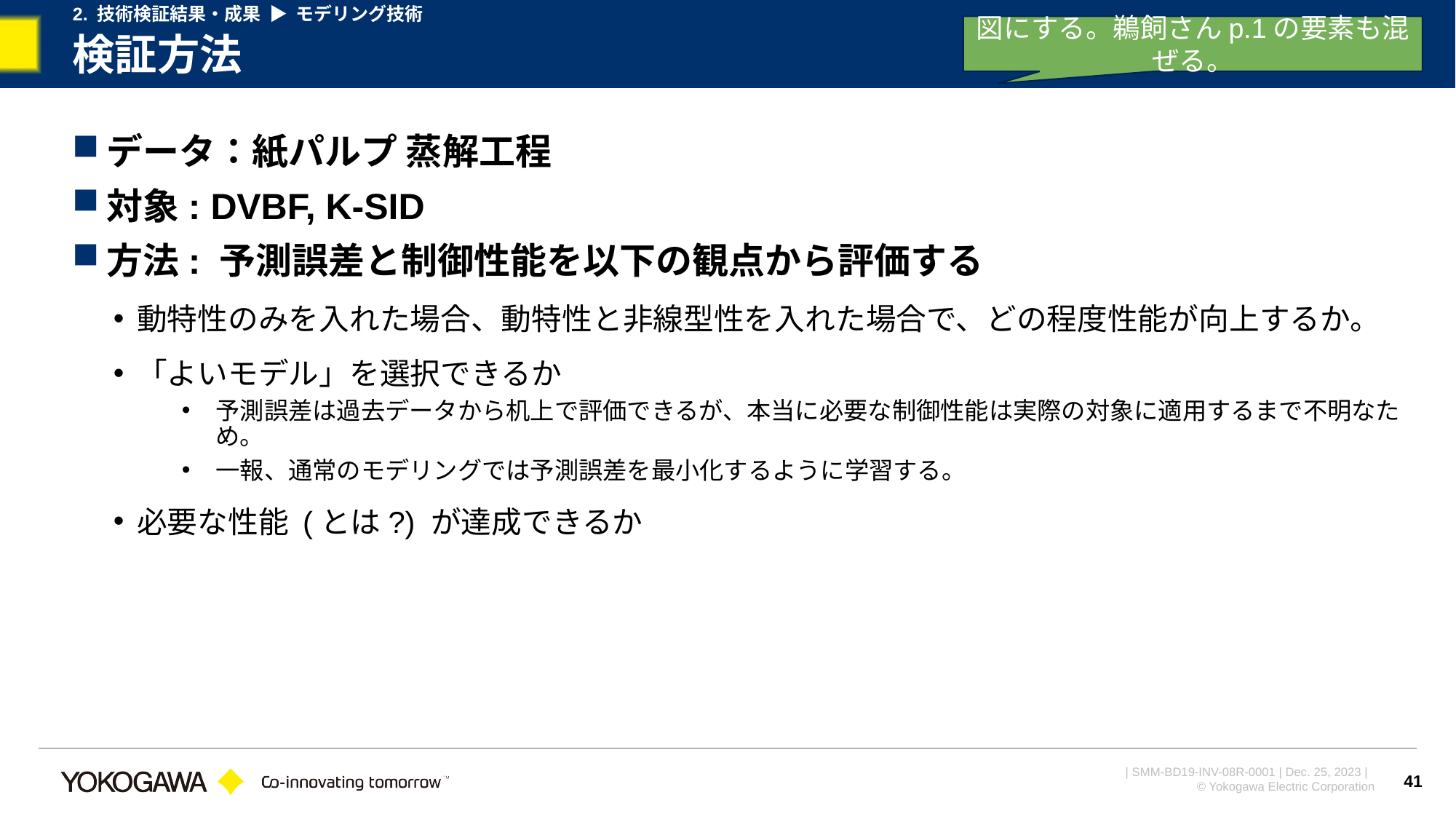

2. 技術検証結果・成果  ▶  モデリング技術
図にする。鵜飼さんp.1の要素も混ぜる。
# 検証方法
データ：紙パルプ 蒸解工程
対象: DVBF, K-SID
方法: 予測誤差と制御性能を以下の観点から評価する
動特性のみを入れた場合、動特性と非線型性を入れた場合で、どの程度性能が向上するか。
「よいモデル」を選択できるか
予測誤差は過去データから机上で評価できるが、本当に必要な制御性能は実際の対象に適用するまで不明なため。
一報、通常のモデリングでは予測誤差を最小化するように学習する。
必要な性能 (とは?) が達成できるか
41